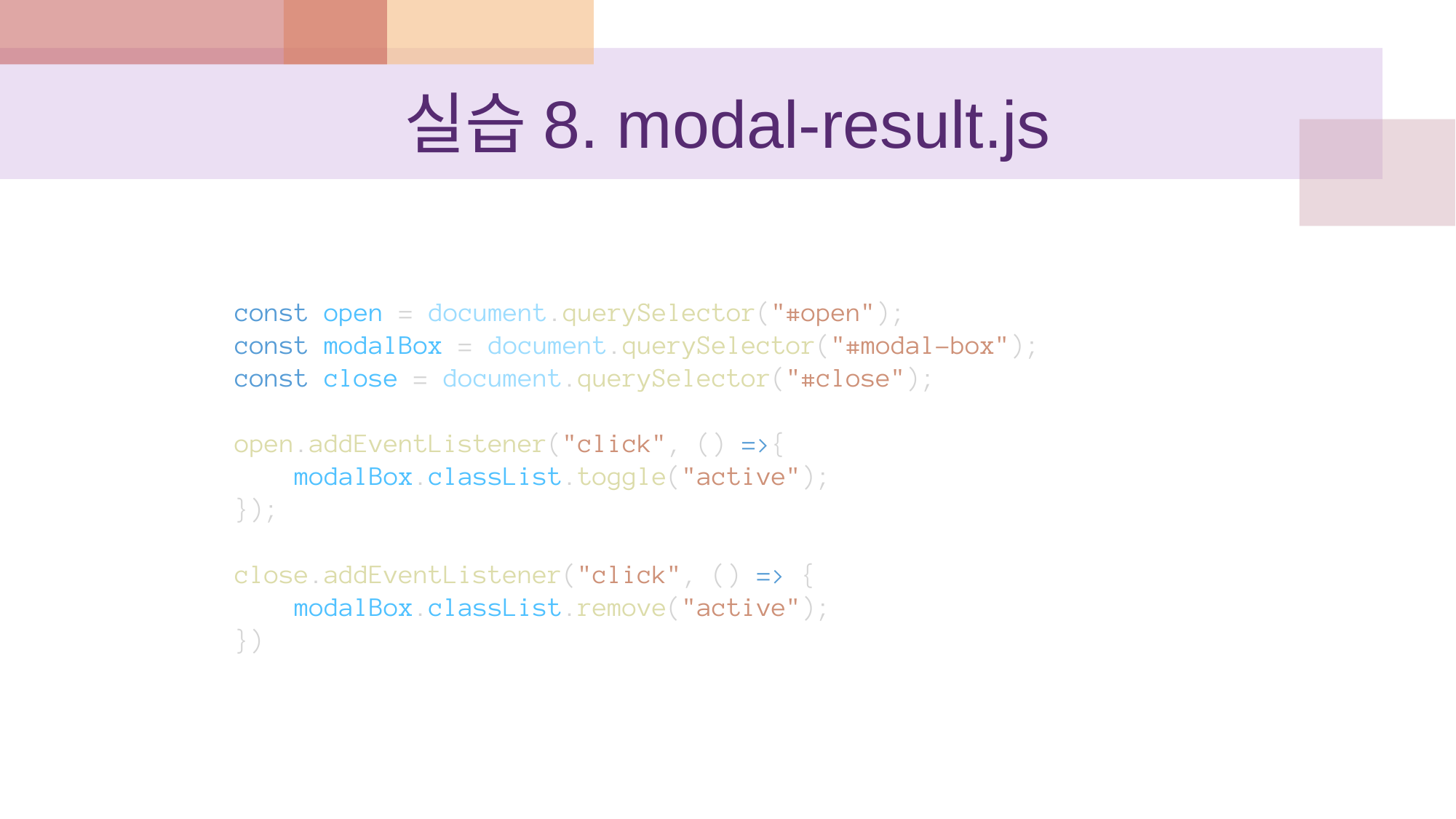

# 실습8. modal-result.js
const open = document.querySelector("#open");
const modalBox = document.querySelector("#modal-box");
const close = document.querySelector("#close");
open.addEventListener("click", () =>{
    modalBox.classList.toggle("active");
});
close.addEventListener("click", () => {
    modalBox.classList.remove("active");
})